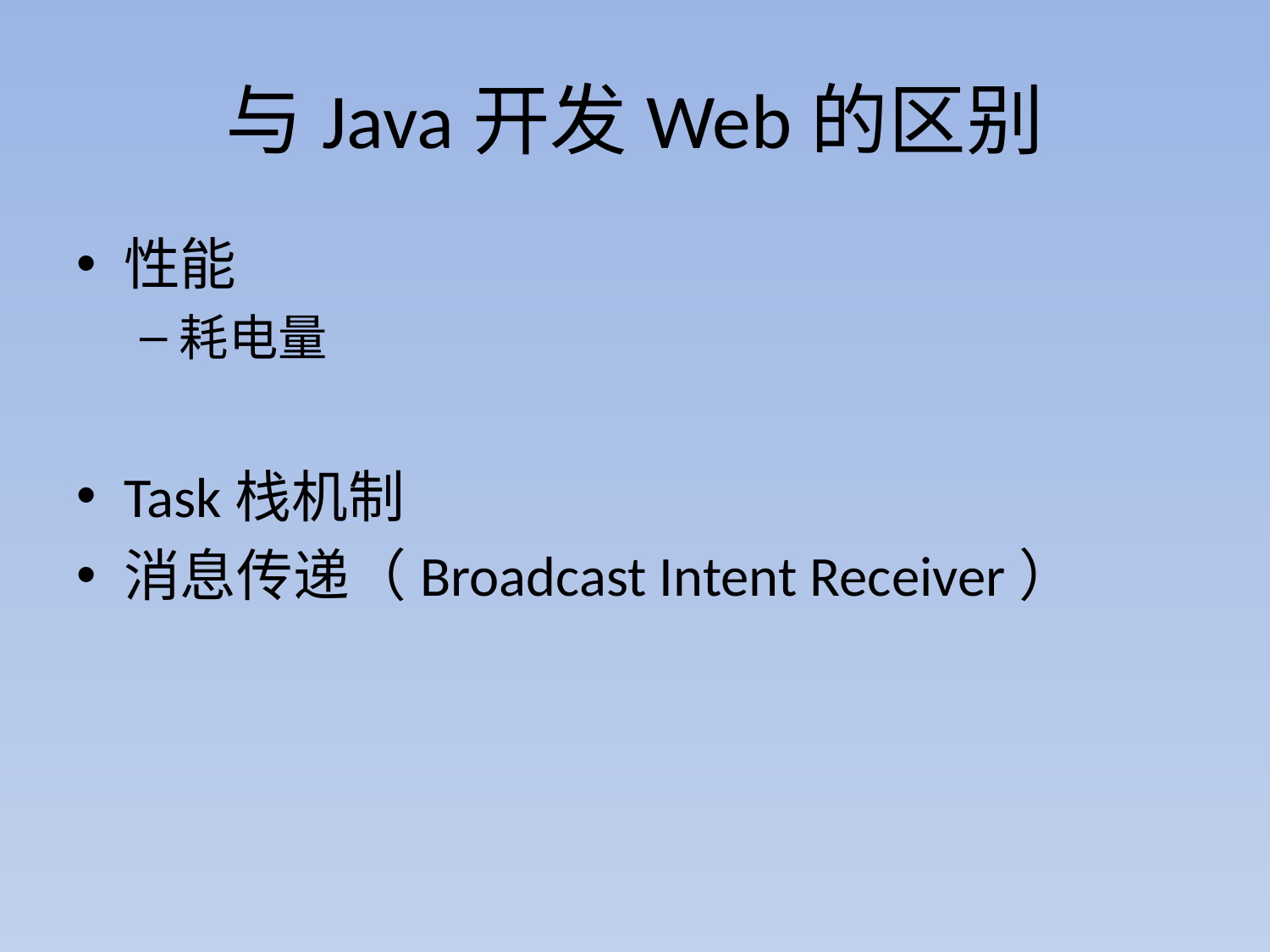

# 与Java开发Web的区别
性能
耗电量

Task栈机制
消息传递（Broadcast Intent Receiver）